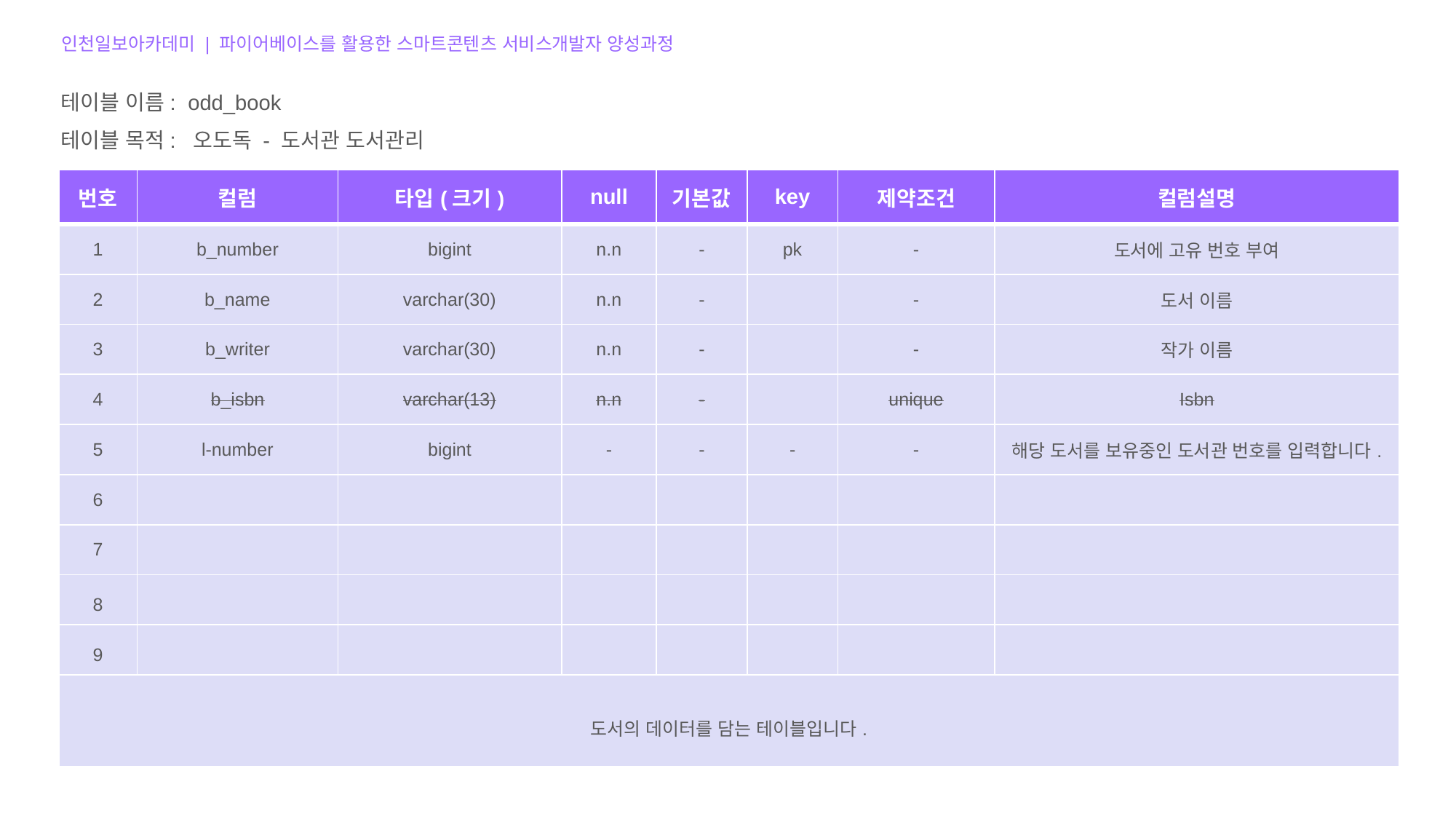

인천일보아카데미 | 파이어베이스를 활용한 스마트콘텐츠 서비스개발자 양성과정
테이블 이름:  odd_book
테이블 목적:  오도독 - 도서관 도서관리
| 번호 | 컬럼 | 타입(크기) | null | 기본값 | key | 제약조건 | 컬럼설명 |
| --- | --- | --- | --- | --- | --- | --- | --- |
| 1 | b\_number | bigint | n.n | - | pk | - | 도서에 고유 번호 부여 |
| 2 | b\_name | varchar(30) | n.n | - |  | - | 도서 이름 |
| 3 | b\_writer | varchar(30) | n.n | - |  | - | 작가 이름 |
| 4 | b\_isbn | varchar(13) | n.n | - |  | unique | Isbn |
| 5 | l-number | bigint | - | - | - | - | 해당 도서를 보유중인 도서관 번호를 입력합니다. |
| 6 |  |  |  |  |  |  |  |
| 7 |  |  |  |  |  |  |  |
| 8 |  |  |  |  |  |  |  |
| 9 |  |  |  |  |  |  |  |
| 도서의 데이터를 담는 테이블입니다. |  |  |  |  |  |  |  |